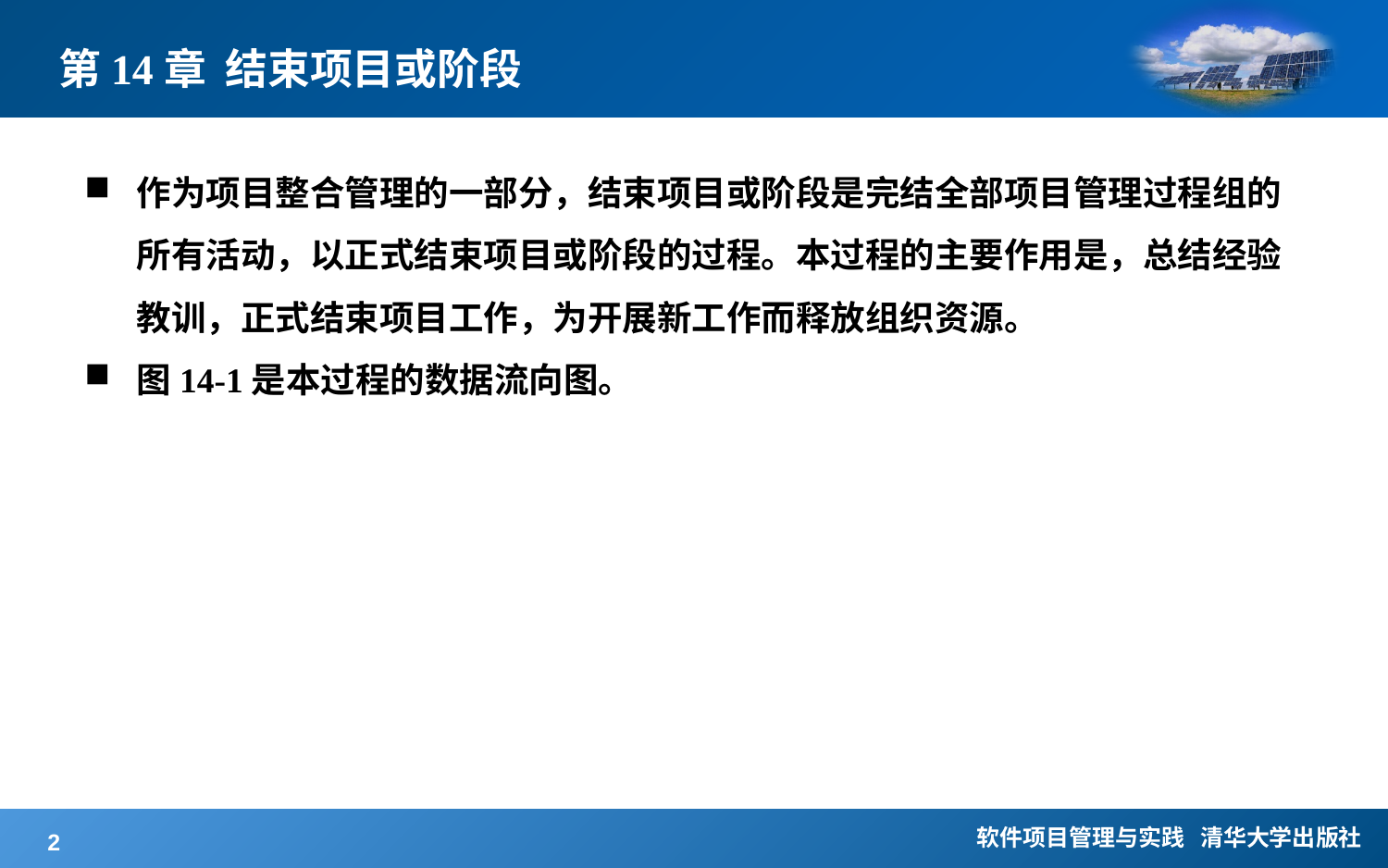

# 第14章  结束项目或阶段
作为项目整合管理的一部分，结束项目或阶段是完结全部项目管理过程组的所有活动，以正式结束项目或阶段的过程。本过程的主要作用是，总结经验教训，正式结束项目工作，为开展新工作而释放组织资源。
图14-1是本过程的数据流向图。